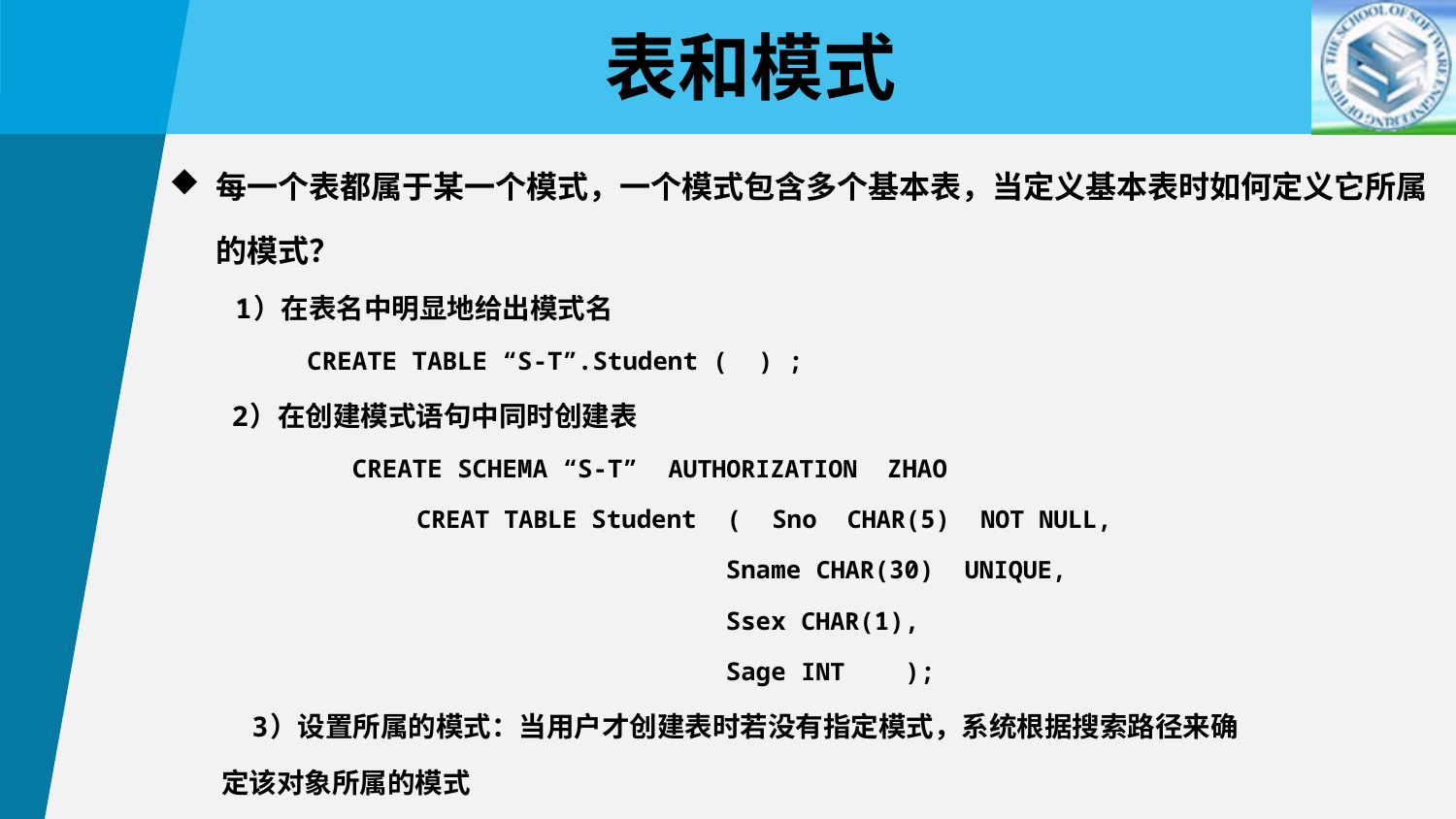

表和模式
每一个表都属于某一个模式，一个模式包含多个基本表，当定义基本表时如何定义它所属的模式？
    1）在表名中明显地给出模式名
     CREATE TABLE “S-T”.Student (  ) ;
2）在创建模式语句中同时创建表
        CREATE SCHEMA “S-T”  AUTHORIZATION  ZHAO
                 CREAT TABLE Student  (  Sno  CHAR(5)  NOT NULL,
                                     Sname CHAR(30)  UNIQUE,
                                     Ssex CHAR(1),
                                     Sage INT    );
     3）设置所属的模式：当用户才创建表时若没有指定模式，系统根据搜索路径来确
        定该对象所属的模式